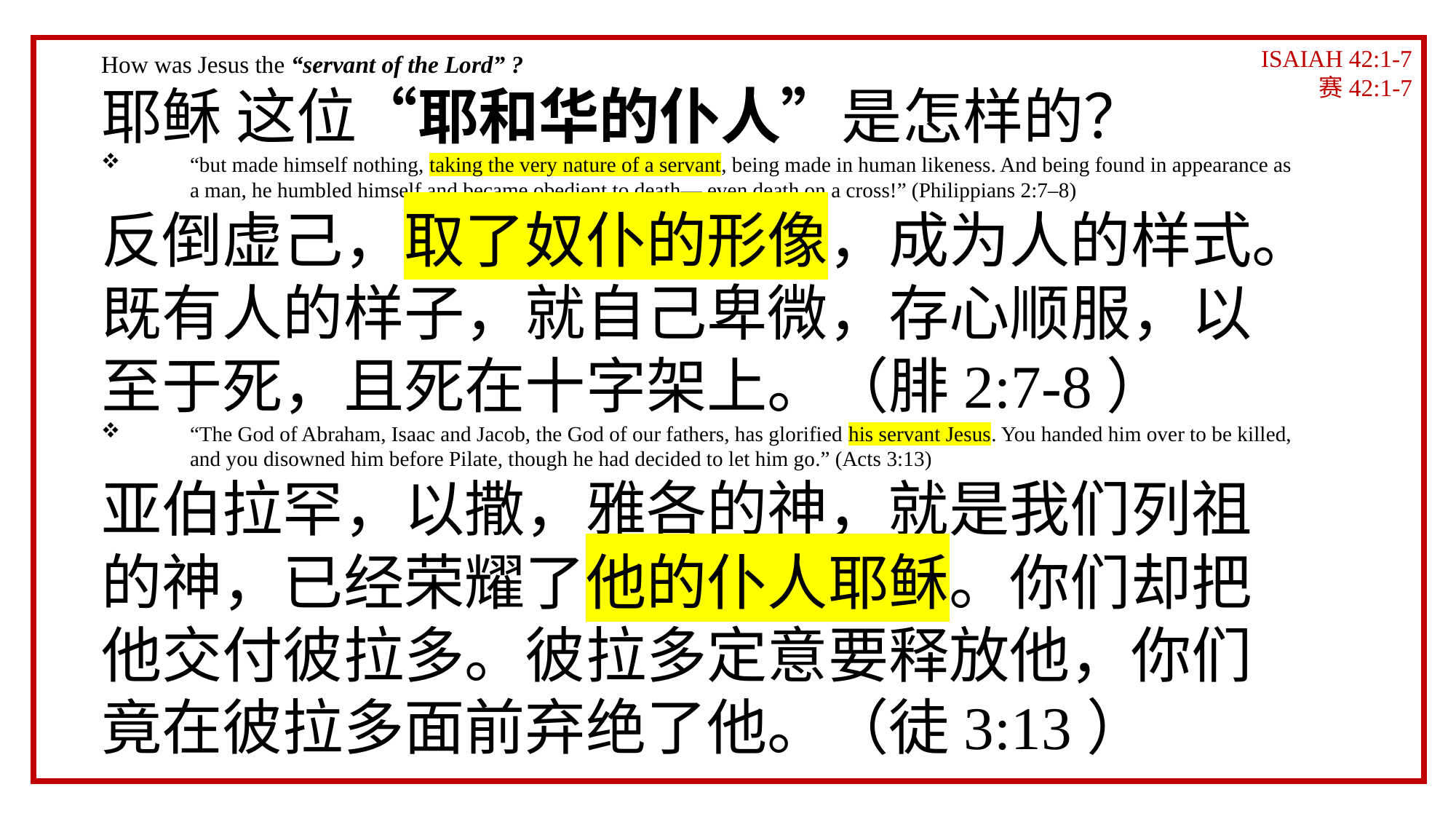

ISAIAH 42:1-7
赛42:1-7
How was Jesus the “servant of the Lord” ?
耶稣 这位“耶和华的仆人”是怎样的？
“but made himself nothing, taking the very nature of a servant, being made in human likeness. And being found in appearance as a man, he humbled himself and became obedient to death— even death on a cross!” (Philippians 2:7–8)
反倒虚己，取了奴仆的形像，成为人的样式。既有人的样子，就自己卑微，存心顺服，以至于死，且死在十字架上。（腓2:7-8）
“The God of Abraham, Isaac and Jacob, the God of our fathers, has glorified his servant Jesus. You handed him over to be killed, and you disowned him before Pilate, though he had decided to let him go.” (Acts 3:13)
亚伯拉罕，以撒，雅各的神，就是我们列祖的神，已经荣耀了他的仆人耶稣。你们却把他交付彼拉多。彼拉多定意要释放他，你们竟在彼拉多面前弃绝了他。（徒3:13）